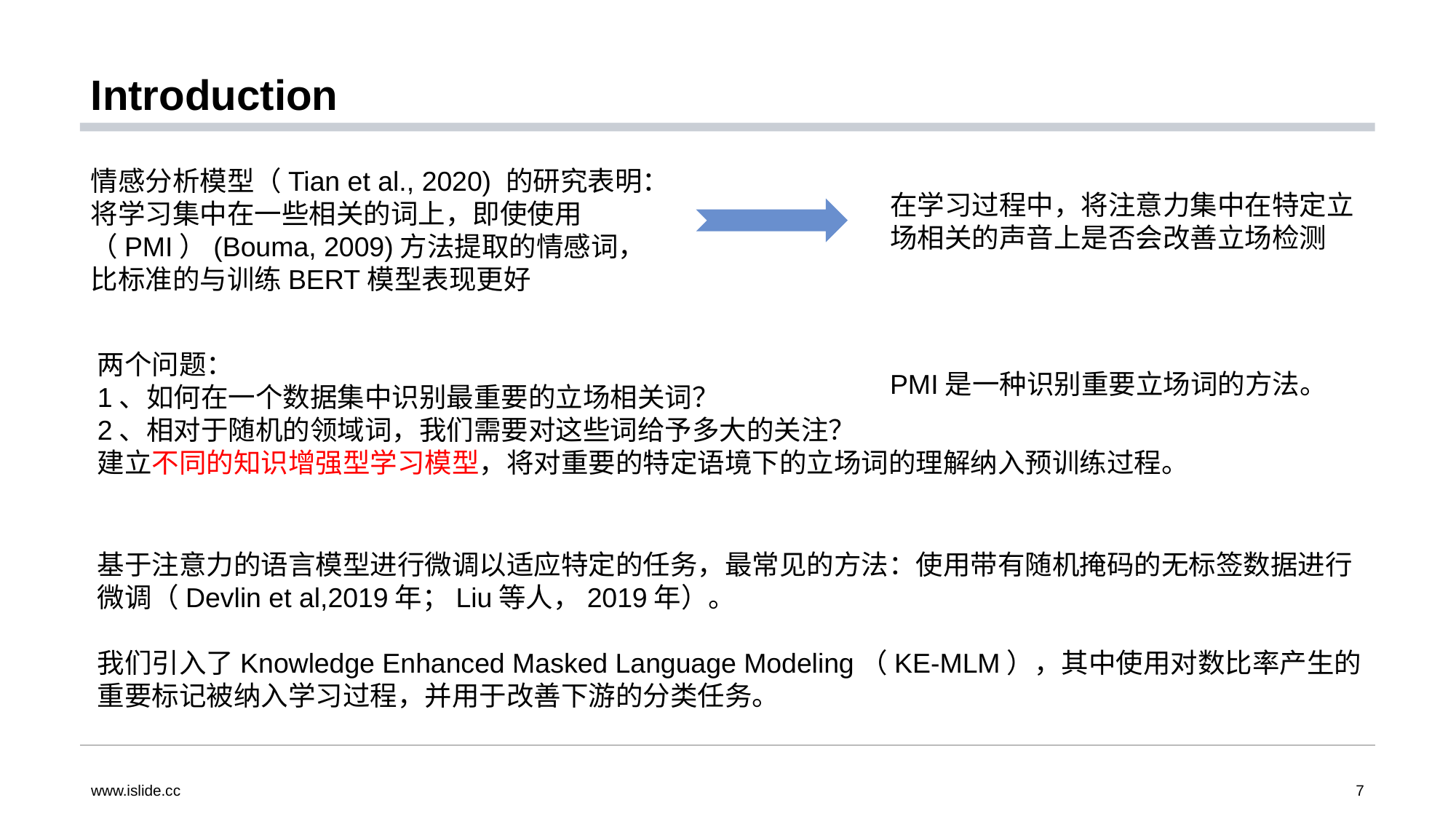

Introduction
情感分析模型（Tian et al., 2020) 的研究表明：
将学习集中在一些相关的词上，即使使用（PMI）(Bouma, 2009)方法提取的情感词，比标准的与训练BERT模型表现更好
在学习过程中，将注意力集中在特定立场相关的声音上是否会改善立场检测

两个问题：
1、如何在一个数据集中识别最重要的立场相关词？
2、相对于随机的领域词，我们需要对这些词给予多大的关注？
建立不同的知识增强型学习模型，将对重要的特定语境下的立场词的理解纳入预训练过程。
PMI是一种识别重要立场词的方法。
基于注意力的语言模型进行微调以适应特定的任务，最常见的方法：使用带有随机掩码的无标签数据进行微调（Devlin et al,2019年；Liu等人，2019年）。

我们引入了Knowledge Enhanced Masked Language Modeling（KE-MLM），其中使用对数比率产生的重要标记被纳入学习过程，并用于改善下游的分类任务。
www.islide.cc
7